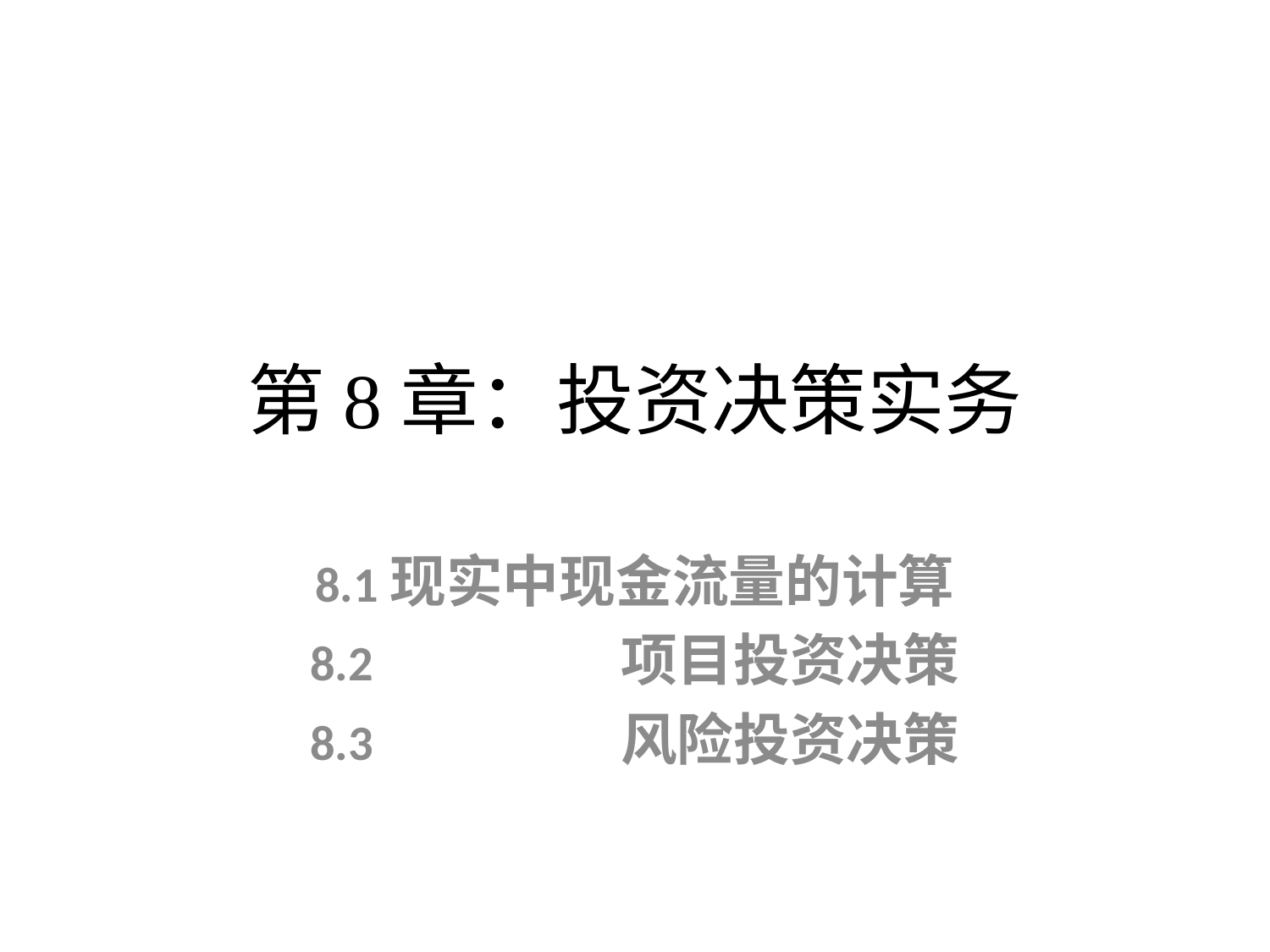

# 第8章：投资决策实务
8.1现实中现金流量的计算
8.2                     项目投资决策
8.3                     风险投资决策